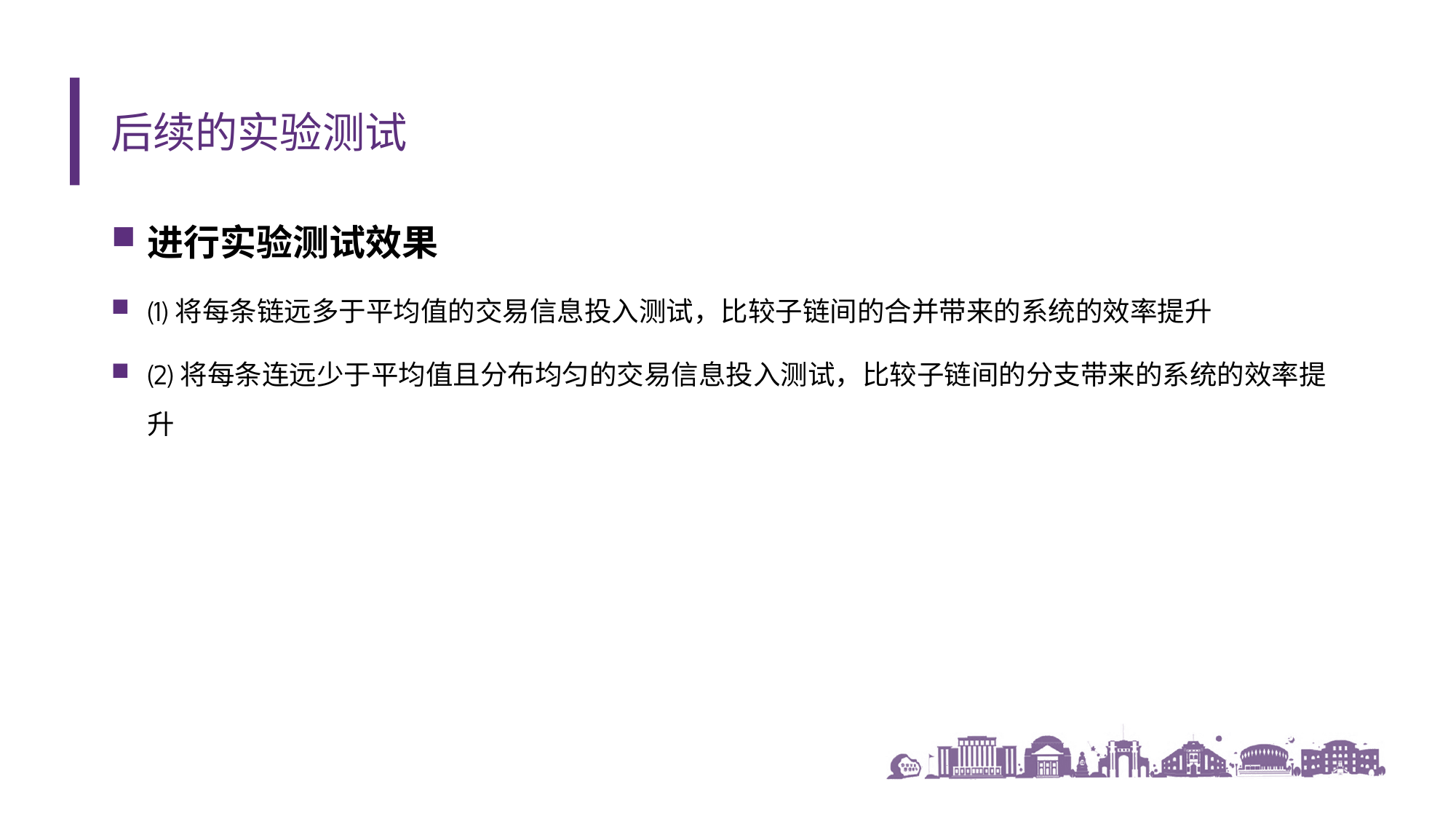

# 后续的实验测试
进行实验测试效果
(1)将每条链远多于平均值的交易信息投入测试，比较子链间的合并带来的系统的效率提升
(2)将每条连远少于平均值且分布均匀的交易信息投入测试，比较子链间的分支带来的系统的效率提升